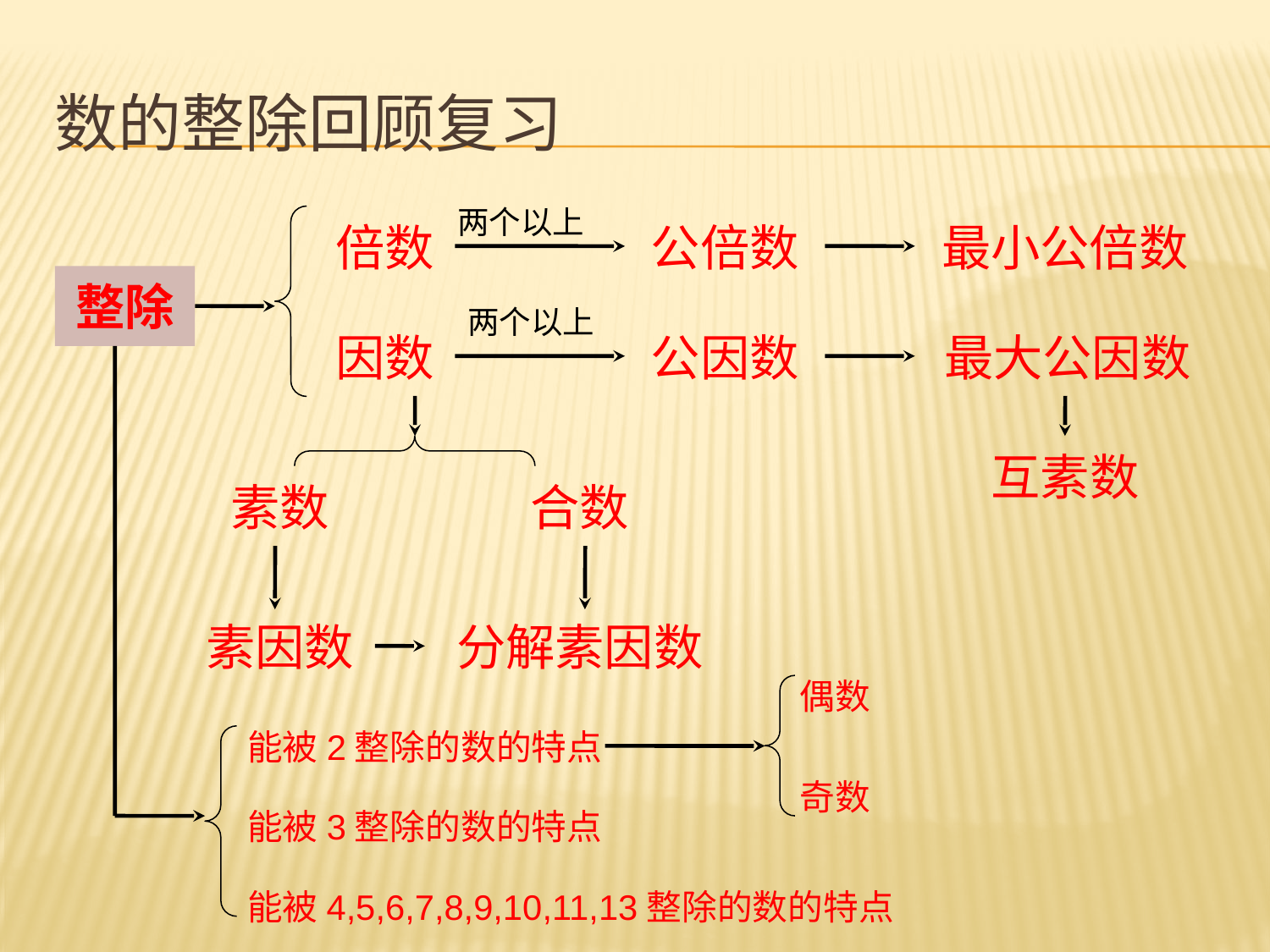

# 数的整除回顾复习
两个以上

倍数
公倍数
最小公倍数

整除
两个以上

因数
公因数
最大公因数

互素数
素数
合数

素因数
分解素因数

偶数

能被2整除的数的特点

奇数
能被3整除的数的特点

能被4,5,6,7,8,9,10,11,13整除的数的特点